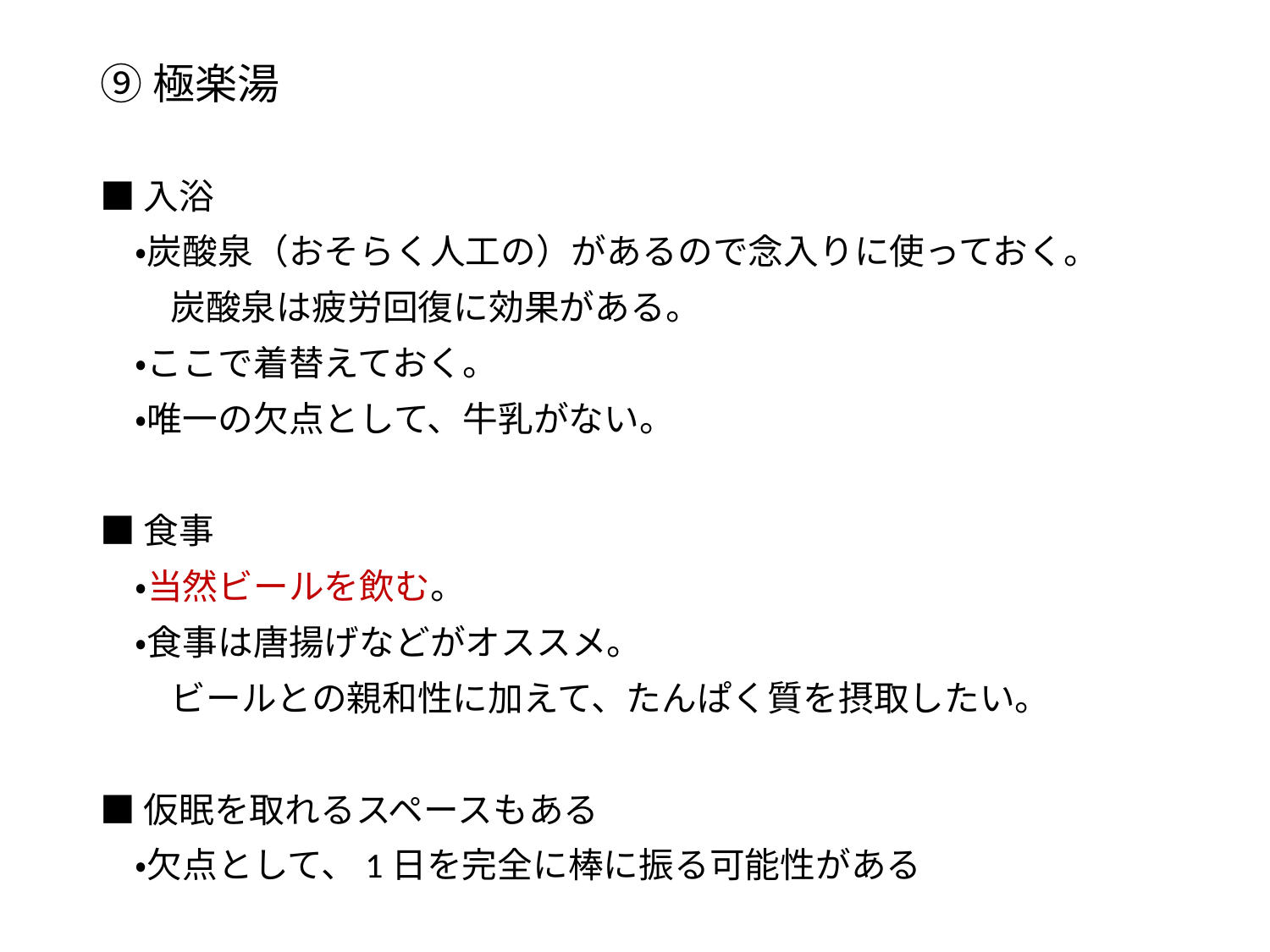

# ⑨極楽湯
■入浴
　・炭酸泉（おそらく人工の）があるので念入りに使っておく。
　　炭酸泉は疲労回復に効果がある。
　・ここで着替えておく。
　・唯一の欠点として、牛乳がない。

■食事
　・当然ビールを飲む。
　・食事は唐揚げなどがオススメ。
　　ビールとの親和性に加えて、たんぱく質を摂取したい。

■仮眠を取れるスペースもある
　・欠点として、1日を完全に棒に振る可能性がある